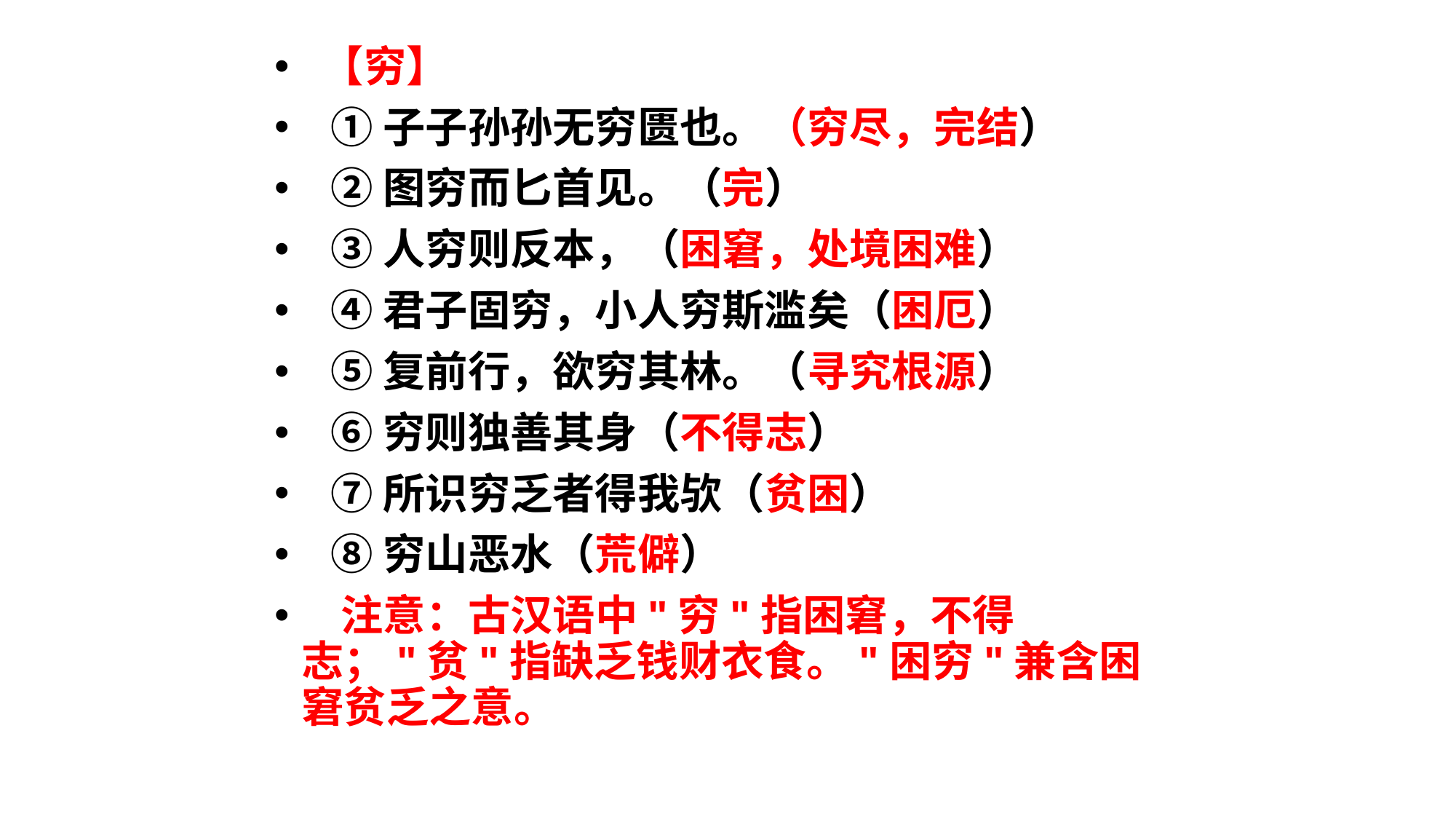

【穷】
   ①子子孙孙无穷匮也。（穷尽，完结）
   ②图穷而匕首见。（完）
   ③人穷则反本，（困窘，处境困难）
   ④君子固穷，小人穷斯滥矣（困厄）
   ⑤复前行，欲穷其林。（寻究根源）
   ⑥穷则独善其身（不得志）
   ⑦所识穷乏者得我欤（贫困）
   ⑧穷山恶水（荒僻）
   注意：古汉语中"穷"指困窘，不得志；"贫"指缺乏钱财衣食。"困穷"兼含困窘贫乏之意。